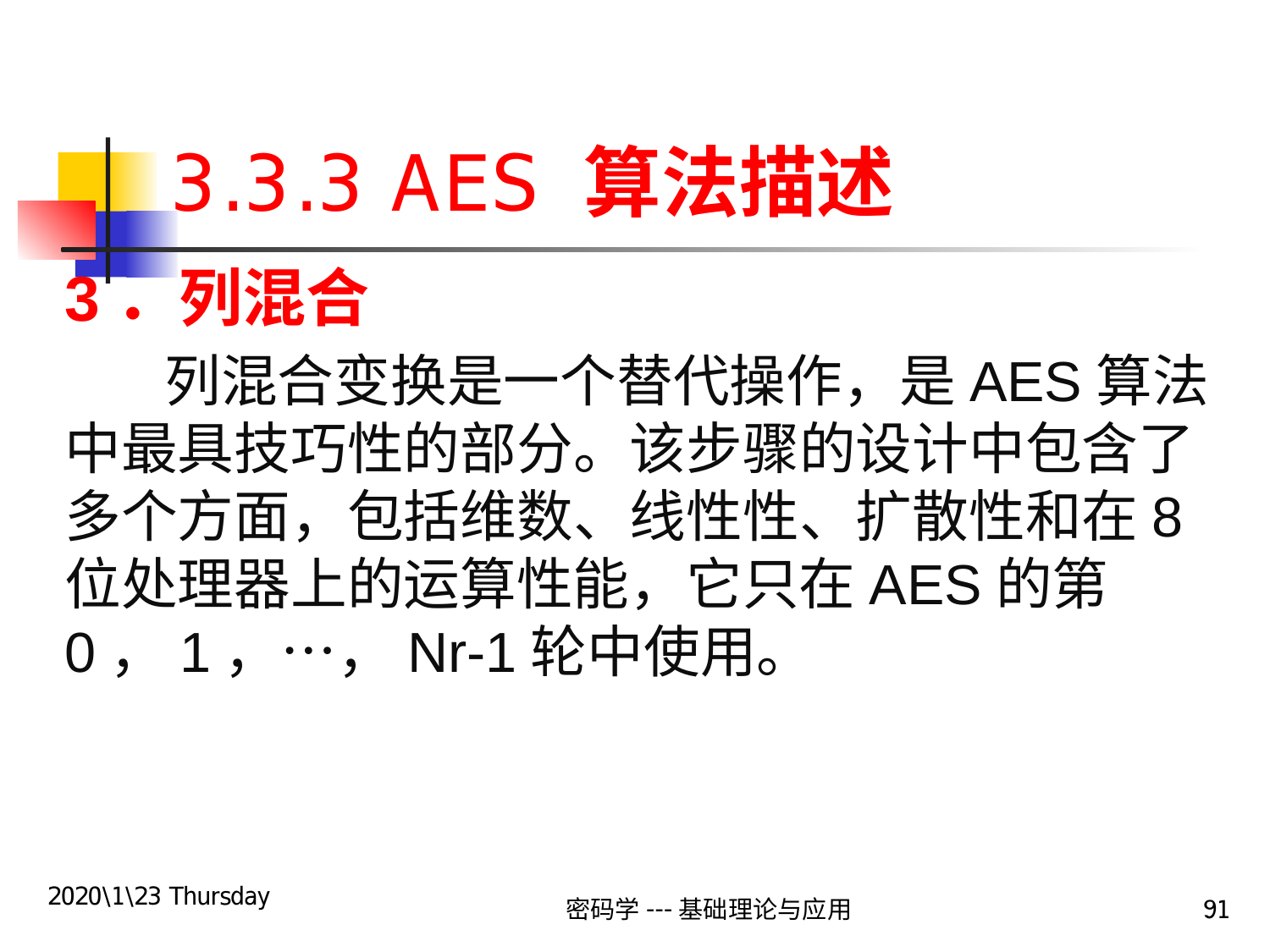

# 3.3.3 AES 算法描述
3．列混合
列混合变换是一个替代操作，是AES算法中最具技巧性的部分。该步骤的设计中包含了多个方面，包括维数、线性性、扩散性和在8位处理器上的运算性能，它只在AES的第 0，1，…，Nr-1轮中使用。
2020\1\23 Thursday
密码学---基础理论与应用
91